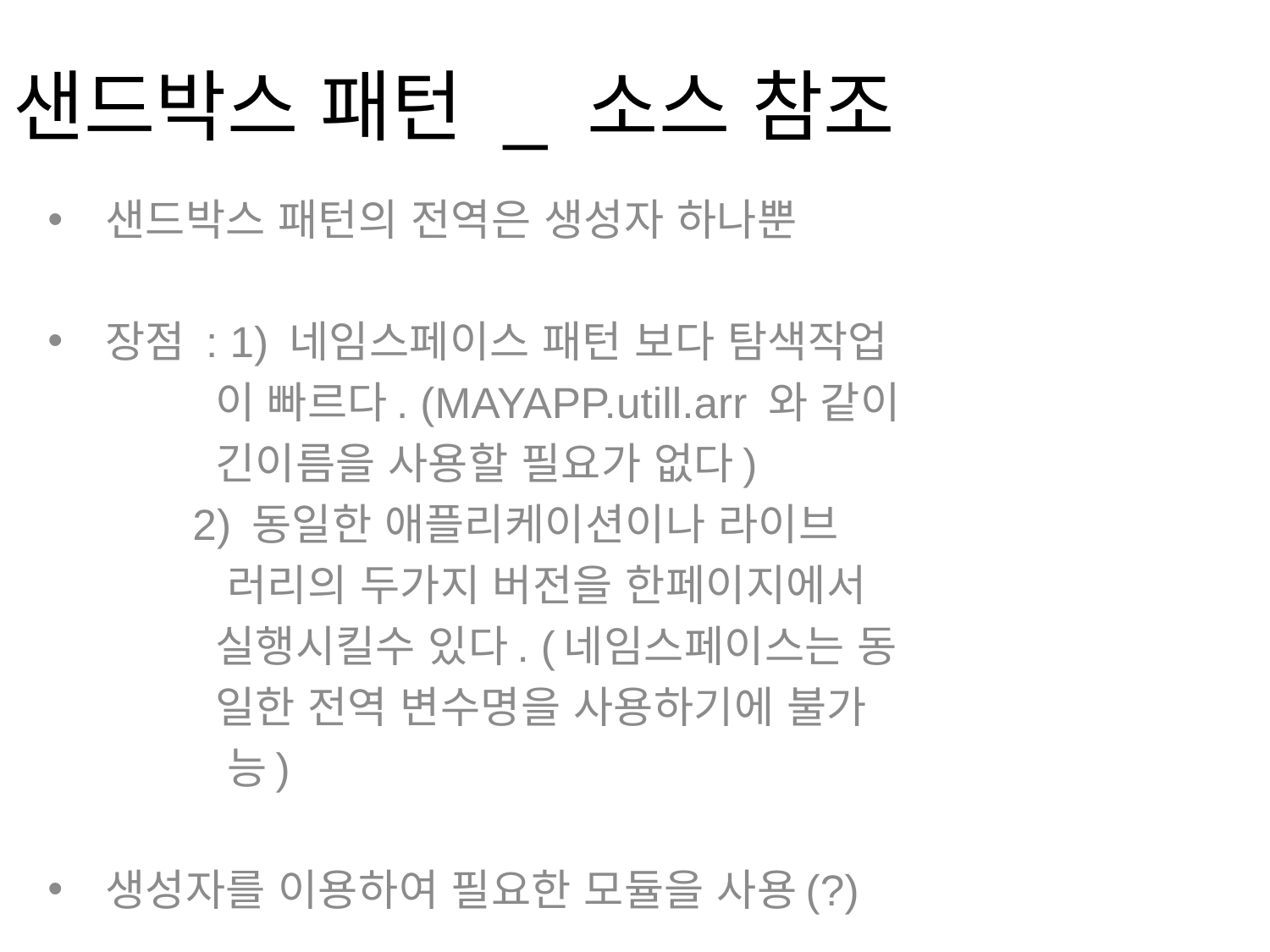

# 샌드박스 패턴 _ 소스 참조
샌드박스 패턴의 전역은 생성자 하나뿐

장점 : 1) 네임스페이스 패턴 보다 탐색작업
             이 빠르다. (MAYAPP.utill.arr 와 같이
             긴이름을 사용할 필요가 없다)
            2) 동일한 애플리케이션이나 라이브
	      러리의 두가지 버전을 한페이지에서
             실행시킬수 있다. (네임스페이스는 동
             일한 전역 변수명을 사용하기에 불가
              능)

생성자를 이용하여 필요한 모듈을 사용(?)